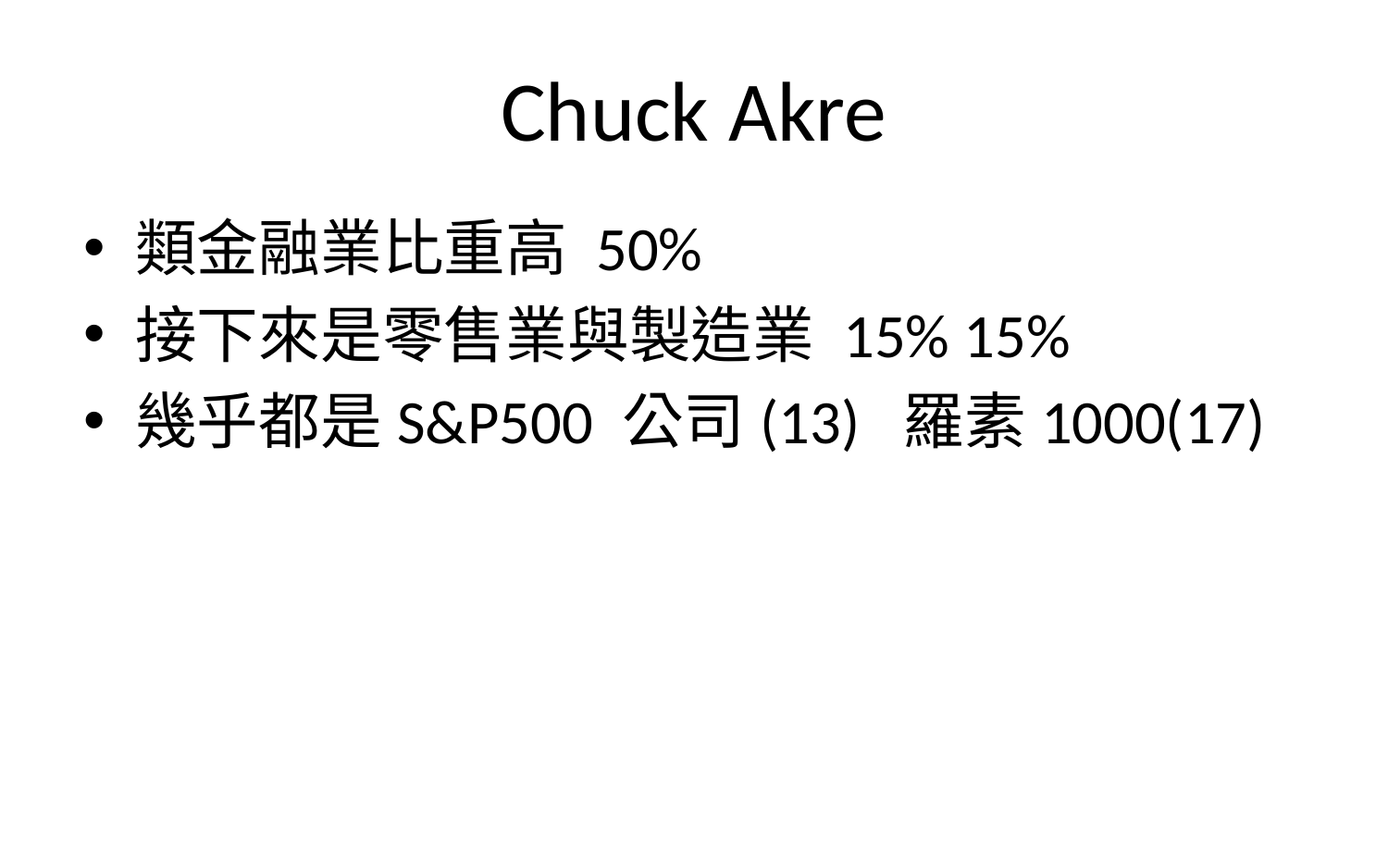

# Chuck Akre
類金融業比重高 50%
接下來是零售業與製造業 15% 15%
幾乎都是S&P500 公司(13)  羅素1000(17)